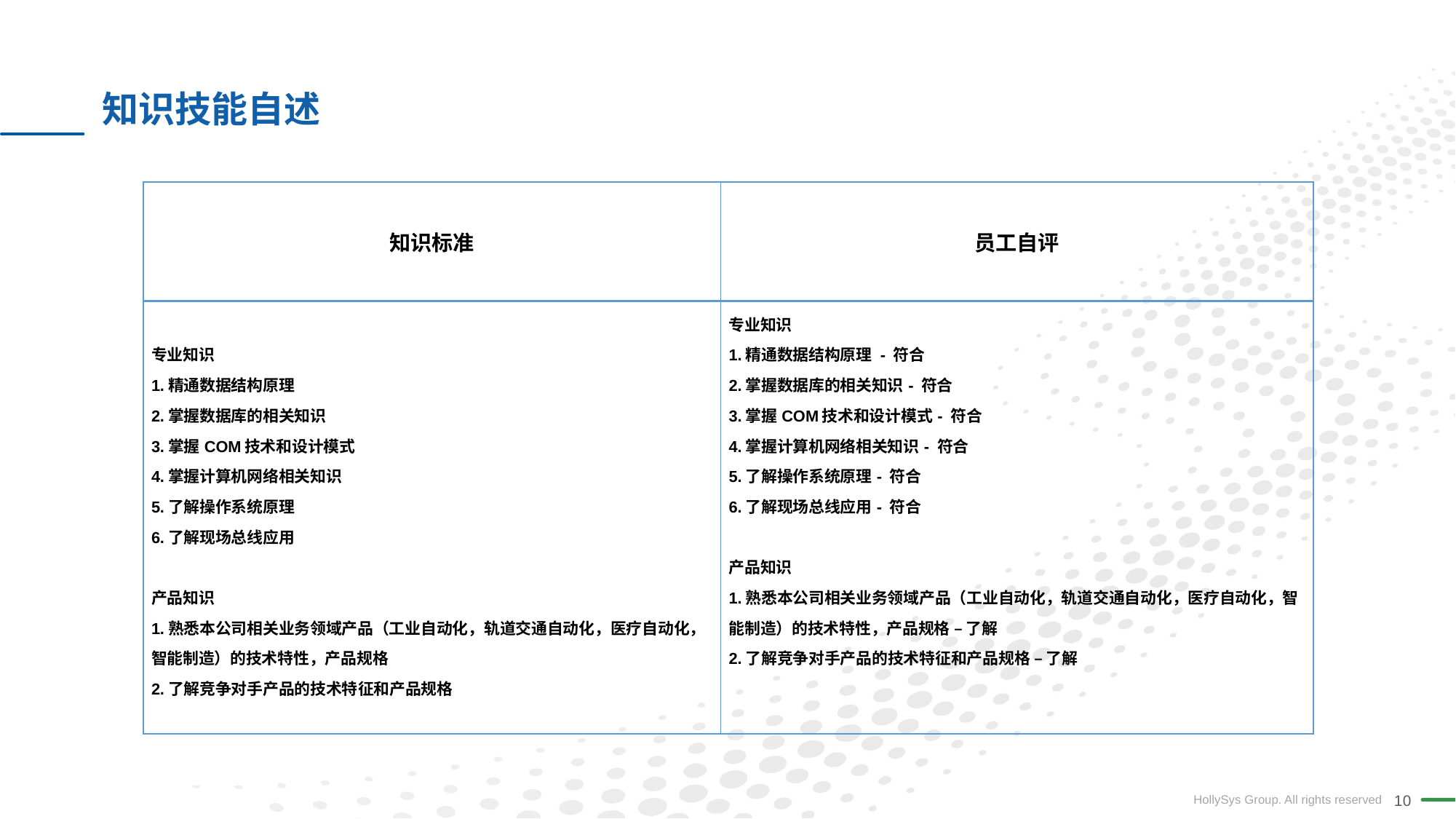

# 知识技能自述
| 知识标准 | 员工自评 |
| --- | --- |
| 专业知识 1.精通数据结构原理 2.掌握数据库的相关知识 3.掌握COM技术和设计模式 4.掌握计算机网络相关知识 5.了解操作系统原理 6.了解现场总线应用 产品知识 1.熟悉本公司相关业务领域产品（工业自动化，轨道交通自动化，医疗自动化，智能制造）的技术特性，产品规格 2.了解竞争对手产品的技术特征和产品规格 | 专业知识 1.精通数据结构原理 - 符合 2.掌握数据库的相关知识- 符合 3.掌握COM技术和设计模式- 符合 4.掌握计算机网络相关知识- 符合 5.了解操作系统原理- 符合 6.了解现场总线应用- 符合 产品知识 1.熟悉本公司相关业务领域产品（工业自动化，轨道交通自动化，医疗自动化，智能制造）的技术特性，产品规格 – 了解 2.了解竞争对手产品的技术特征和产品规格 – 了解 |